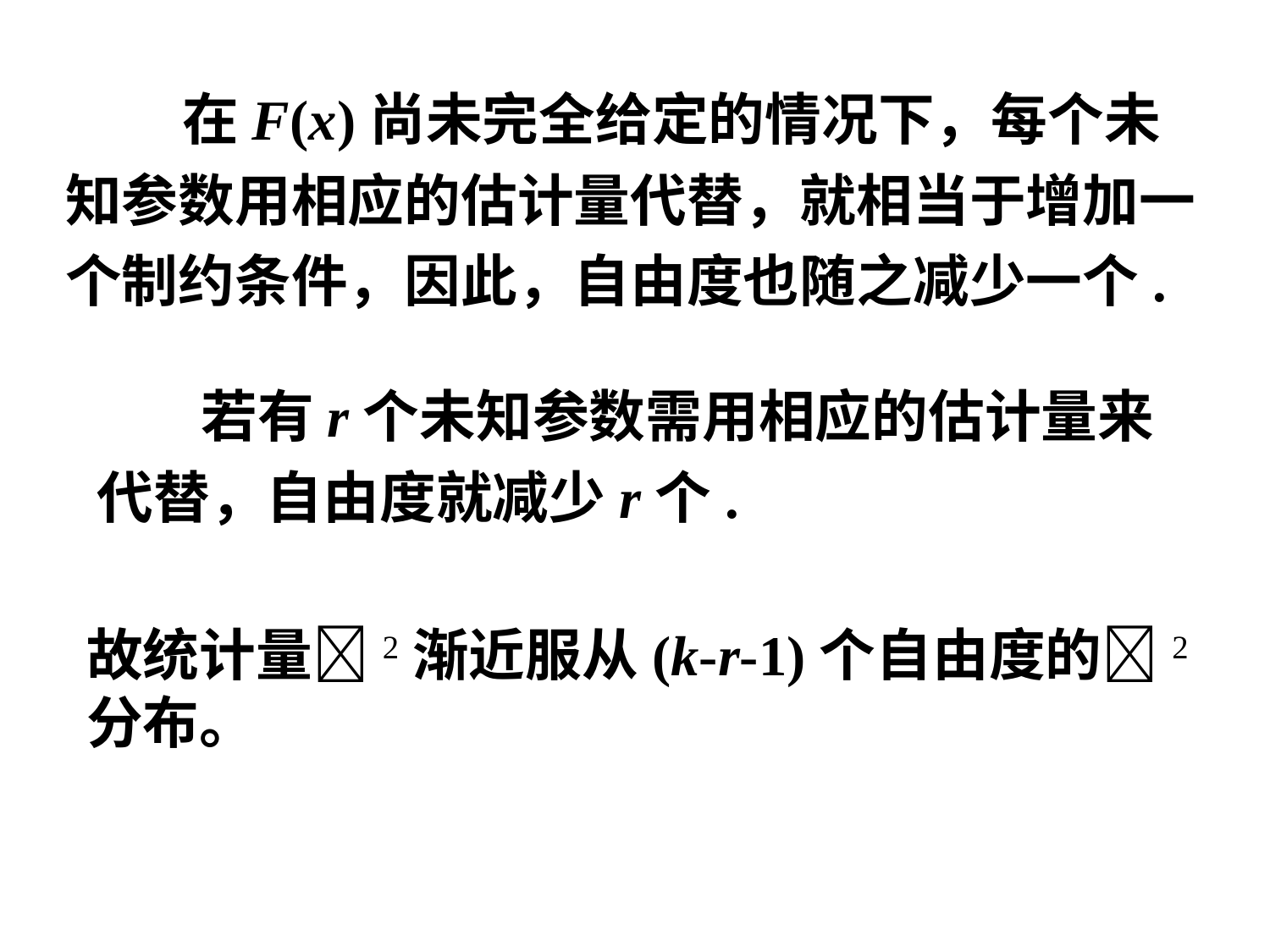

在F(x)尚未完全给定的情况下，每个未知参数用相应的估计量代替，就相当于增加一个制约条件，因此，自由度也随之减少一个.
       若有r个未知参数需用相应的估计量来代替，自由度就减少r个.
故统计量χ2渐近服从(k-r-1)个自由度的χ2分布。